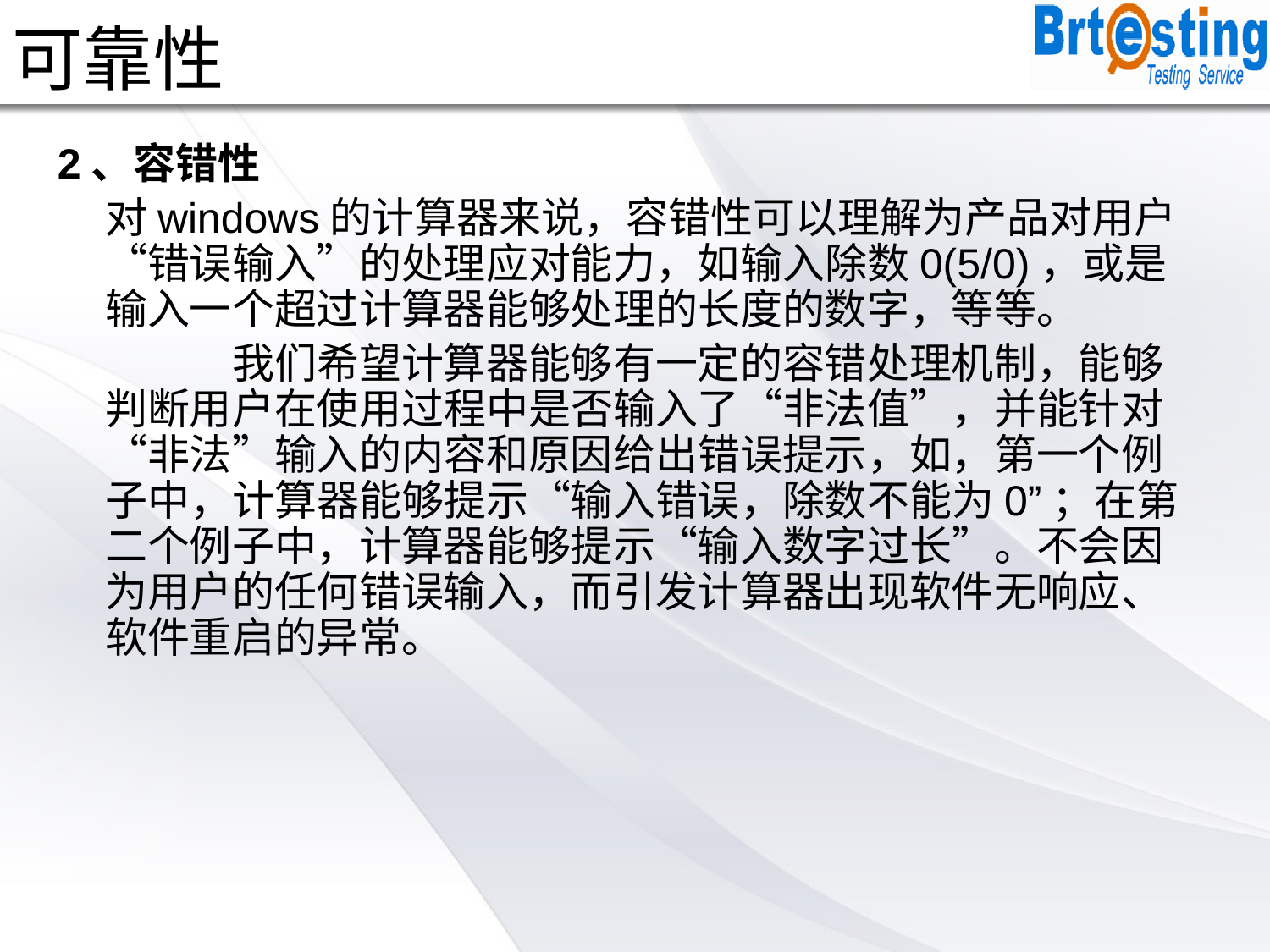

可靠性
2、容错性
    	对windows的计算器来说，容错性可以理解为产品对用户“错误输入”的处理应对能力，如输入除数0(5/0)，或是输入一个超过计算器能够处理的长度的数字，等等。
		我们希望计算器能够有一定的容错处理机制，能够判断用户在使用过程中是否输入了“非法值”，并能针对“非法”输入的内容和原因给出错误提示，如，第一个例子中，计算器能够提示“输入错误，除数不能为0”；在第二个例子中，计算器能够提示“输入数字过长”。不会因为用户的任何错误输入，而引发计算器出现软件无响应、软件重启的异常。